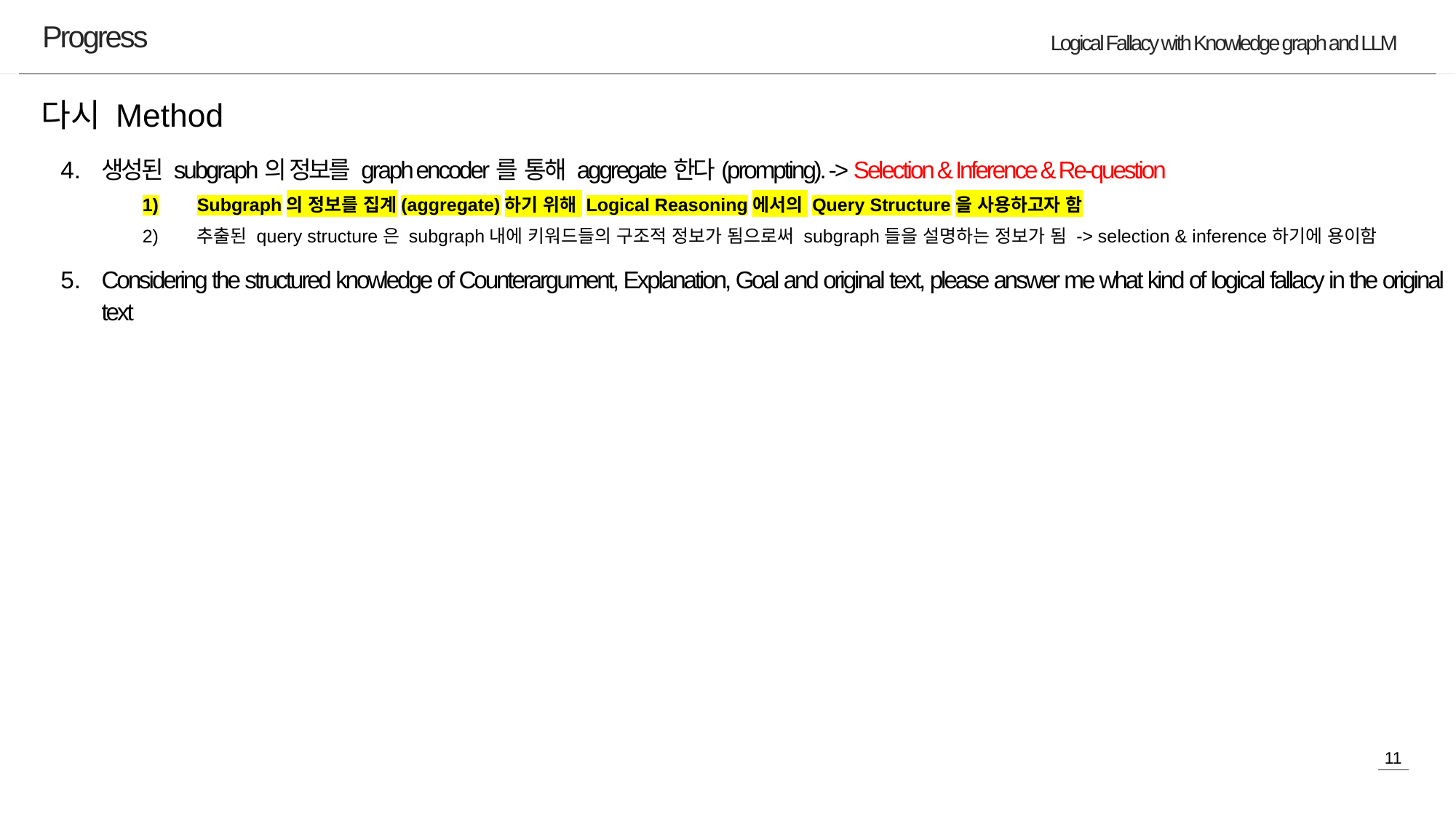

Progress
다시 Method
생성된 subgraph의 정보를 graph encoder를  통해 aggregate한다(prompting). -> Selection & Inference & Re-question
Subgraph의 정보를 집계(aggregate)하기 위해 Logical Reasoning에서의 Query Structure을 사용하고자 함
추출된 query structure은 subgraph내에 키워드들의 구조적 정보가 됨으로써 subgraph들을 설명하는 정보가 됨 -> selection & inference하기에 용이함
Considering the structured knowledge of Counterargument, Explanation, Goal and original text, please answer me what kind of logical fallacy in the original text